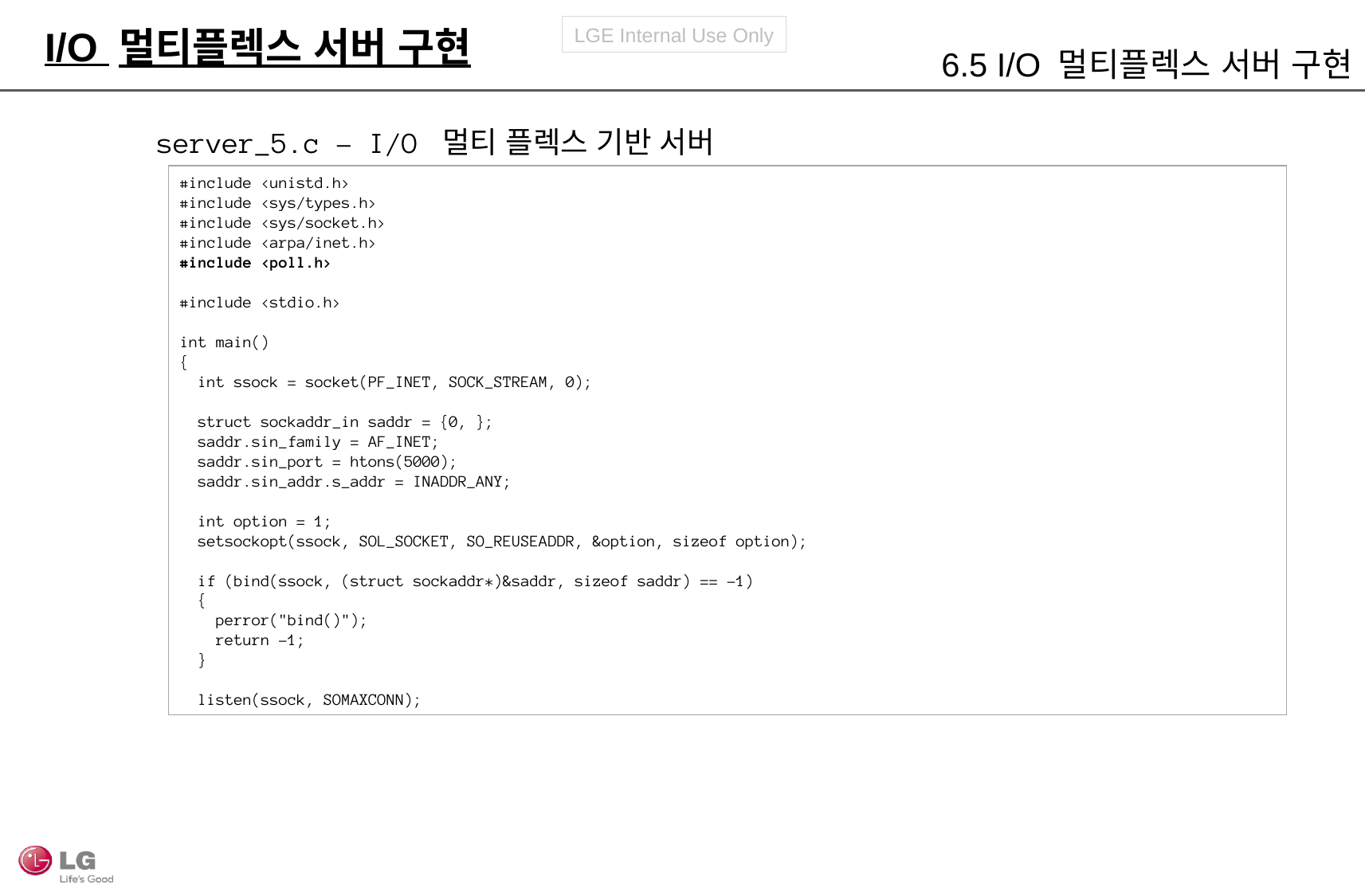

I/O 멀티플렉스 서버 구현
6.5 I/O 멀티플렉스 서버 구현

server_5.c – I/O 멀티 플렉스 기반 서버
#include <unistd.h>
#include <sys/types.h>
#include <sys/socket.h>
#include <arpa/inet.h>
#include <poll.h>

#include <stdio.h>

int main()
{
  int ssock = socket(PF_INET, SOCK_STREAM, 0);

  struct sockaddr_in saddr = {0, };
  saddr.sin_family = AF_INET;
  saddr.sin_port = htons(5000);
  saddr.sin_addr.s_addr = INADDR_ANY;

  int option = 1;
  setsockopt(ssock, SOL_SOCKET, SO_REUSEADDR, &option, sizeof option);

  if (bind(ssock, (struct sockaddr*)&saddr, sizeof saddr) == -1)
  {
    perror("bind()");
    return -1;
  }

  listen(ssock, SOMAXCONN);